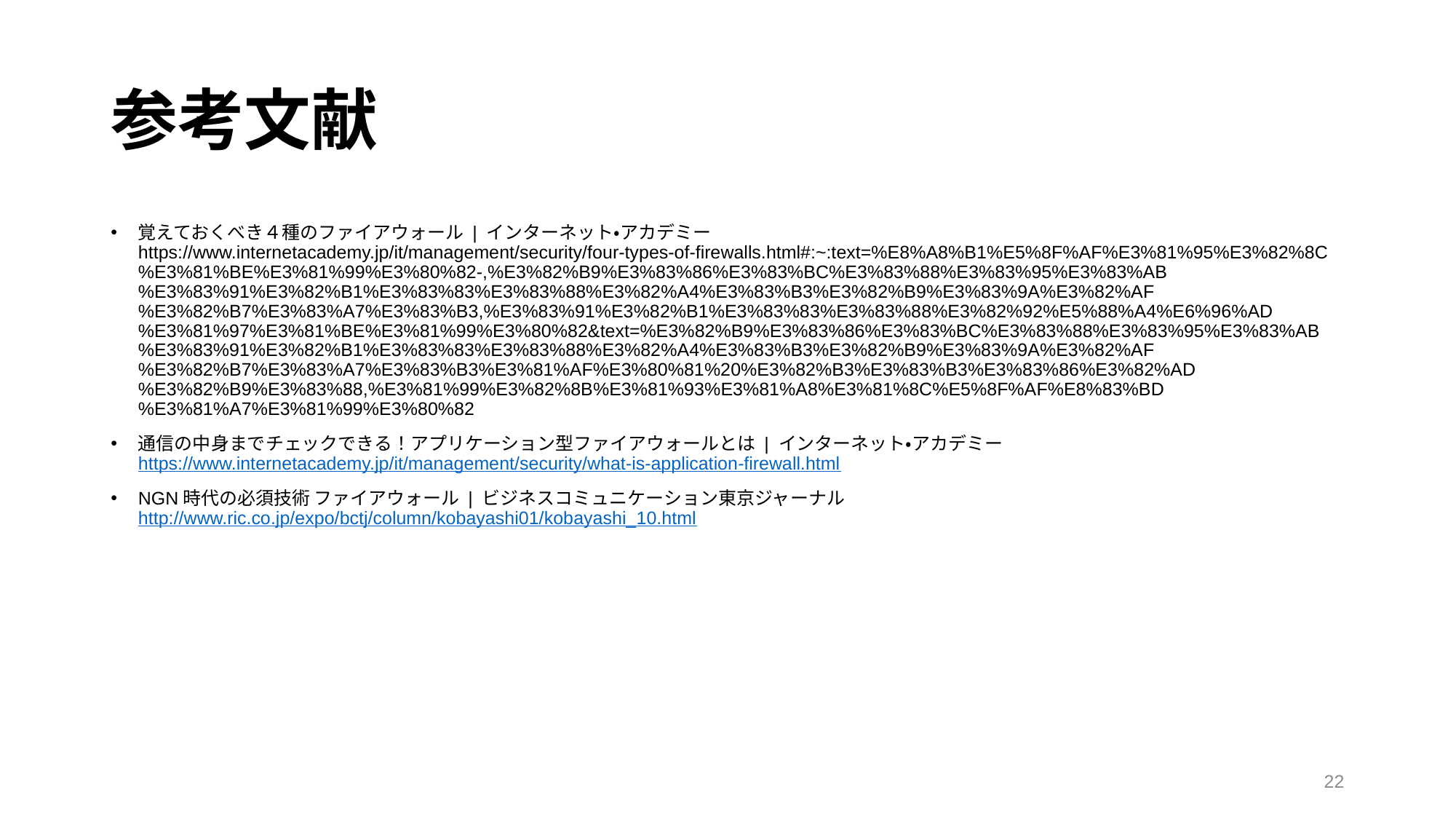

# 参考文献
覚えておくべき４種のファイアウォール | インターネット・アカデミー
https://www.internetacademy.jp/it/management/security/four-types-of-firewalls.html#:~:text=%E8%A8%B1%E5%8F%AF%E3%81%95%E3%82%8C%E3%81%BE%E3%81%99%E3%80%82-,%E3%82%B9%E3%83%86%E3%83%BC%E3%83%88%E3%83%95%E3%83%AB%E3%83%91%E3%82%B1%E3%83%83%E3%83%88%E3%82%A4%E3%83%B3%E3%82%B9%E3%83%9A%E3%82%AF%E3%82%B7%E3%83%A7%E3%83%B3,%E3%83%91%E3%82%B1%E3%83%83%E3%83%88%E3%82%92%E5%88%A4%E6%96%AD%E3%81%97%E3%81%BE%E3%81%99%E3%80%82&text=%E3%82%B9%E3%83%86%E3%83%BC%E3%83%88%E3%83%95%E3%83%AB%E3%83%91%E3%82%B1%E3%83%83%E3%83%88%E3%82%A4%E3%83%B3%E3%82%B9%E3%83%9A%E3%82%AF%E3%82%B7%E3%83%A7%E3%83%B3%E3%81%AF%E3%80%81%20%E3%82%B3%E3%83%B3%E3%83%86%E3%82%AD%E3%82%B9%E3%83%88,%E3%81%99%E3%82%8B%E3%81%93%E3%81%A8%E3%81%8C%E5%8F%AF%E8%83%BD%E3%81%A7%E3%81%99%E3%80%82
通信の中身までチェックできる！アプリケーション型ファイアウォールとは | インターネット・アカデミー
https://www.internetacademy.jp/it/management/security/what-is-application-firewall.html
NGN時代の必須技術 ファイアウォール | ビジネスコミュニケーション東京ジャーナル
http://www.ric.co.jp/expo/bctj/column/kobayashi01/kobayashi_10.html

22